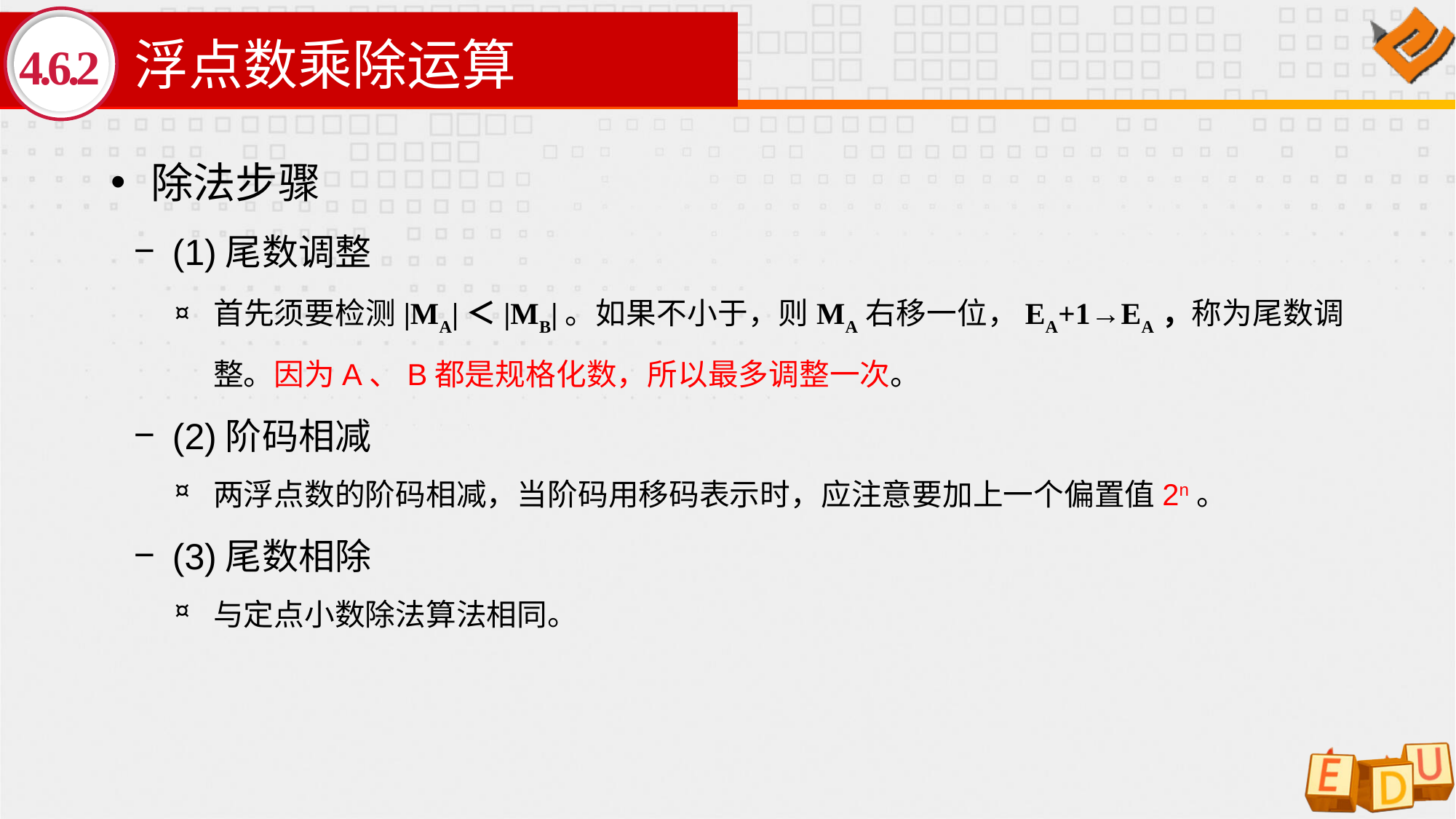

# 浮点数乘除运算
4.6.2
 除法步骤
(1)尾数调整
首先须要检测|MA|＜|MB|。如果不小于，则MA右移一位，EA+1→EA，称为尾数调整。因为A、B都是规格化数，所以最多调整一次。
(2)阶码相减
两浮点数的阶码相减，当阶码用移码表示时，应注意要加上一个偏置值2n。
(3)尾数相除
与定点小数除法算法相同。